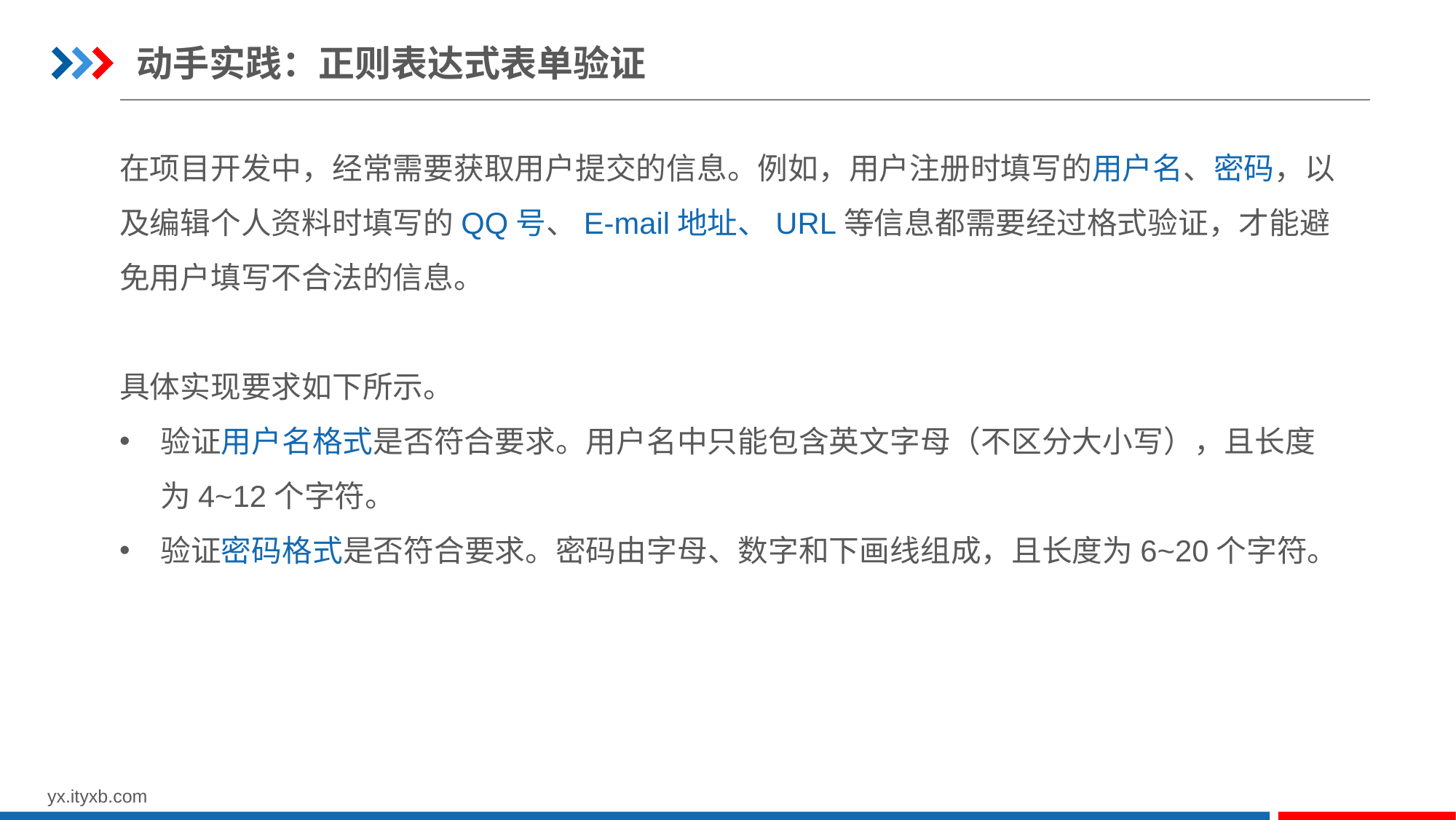

动手实践：正则表达式表单验证
在项目开发中，经常需要获取用户提交的信息。例如，用户注册时填写的用户名、密码，以及编辑个人资料时填写的QQ号、E-mail地址、URL等信息都需要经过格式验证，才能避免用户填写不合法的信息。

具体实现要求如下所示。
验证用户名格式是否符合要求。用户名中只能包含英文字母（不区分大小写），且长度为4~12个字符。
验证密码格式是否符合要求。密码由字母、数字和下画线组成，且长度为6~20个字符。